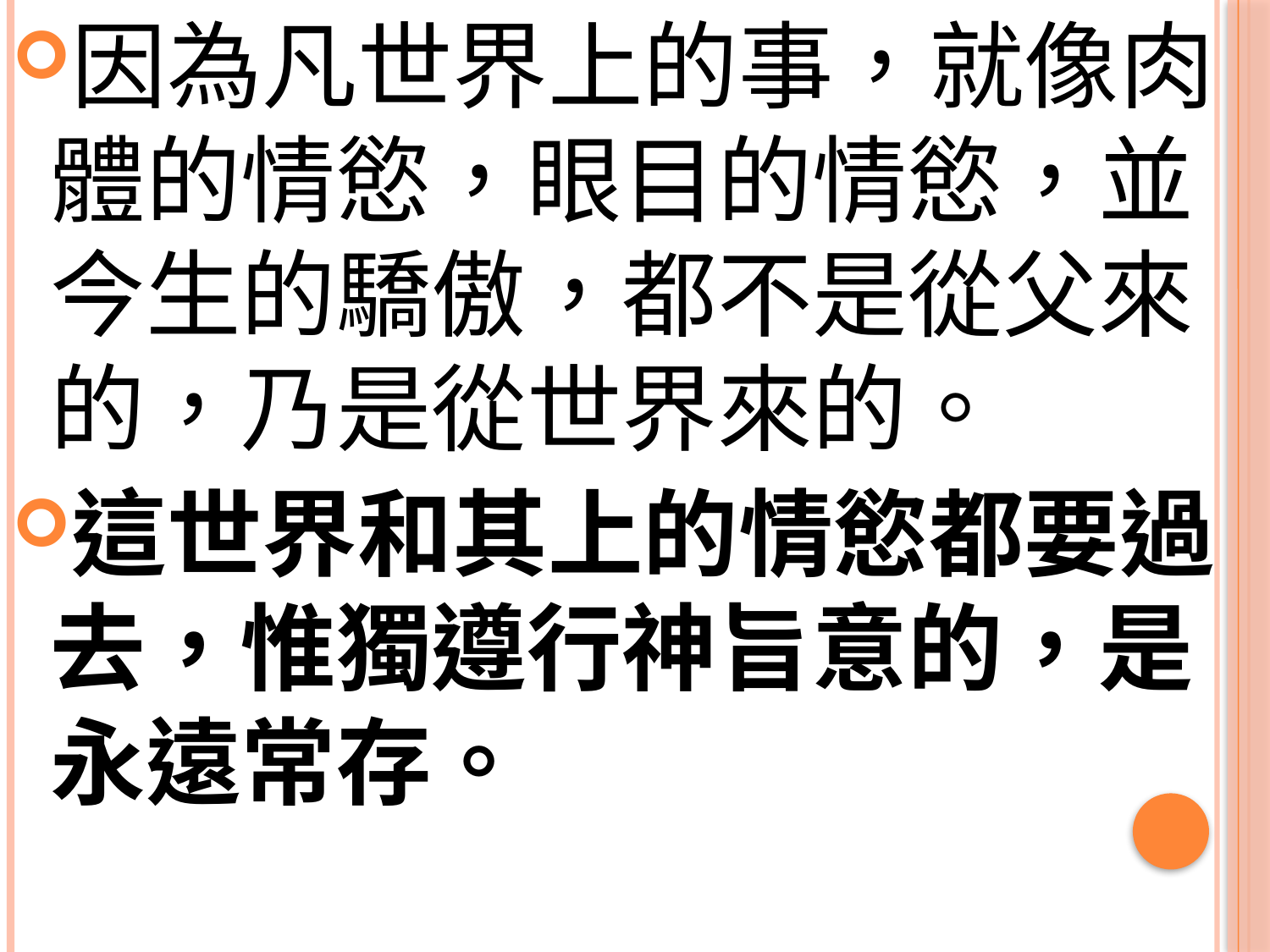

因為凡世界上的事，就像肉體的情慾，眼目的情慾，並今生的驕傲，都不是從父來的，乃是從世界來的。
這世界和其上的情慾都要過去，惟獨遵行神旨意的，是永遠常存。